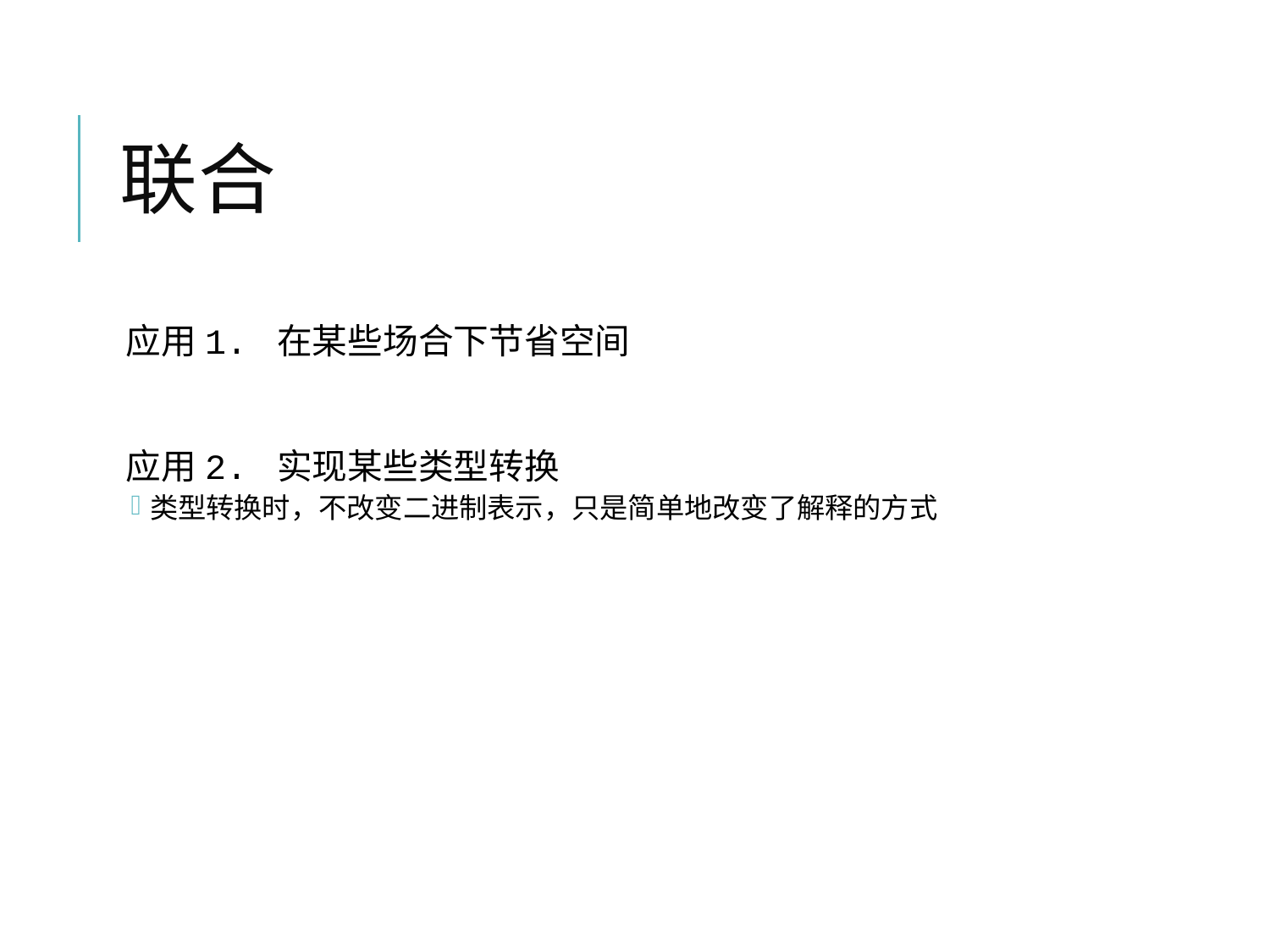

# 联合
应用1. 在某些场合下节省空间

应用2. 实现某些类型转换
类型转换时，不改变二进制表示，只是简单地改变了解释的方式